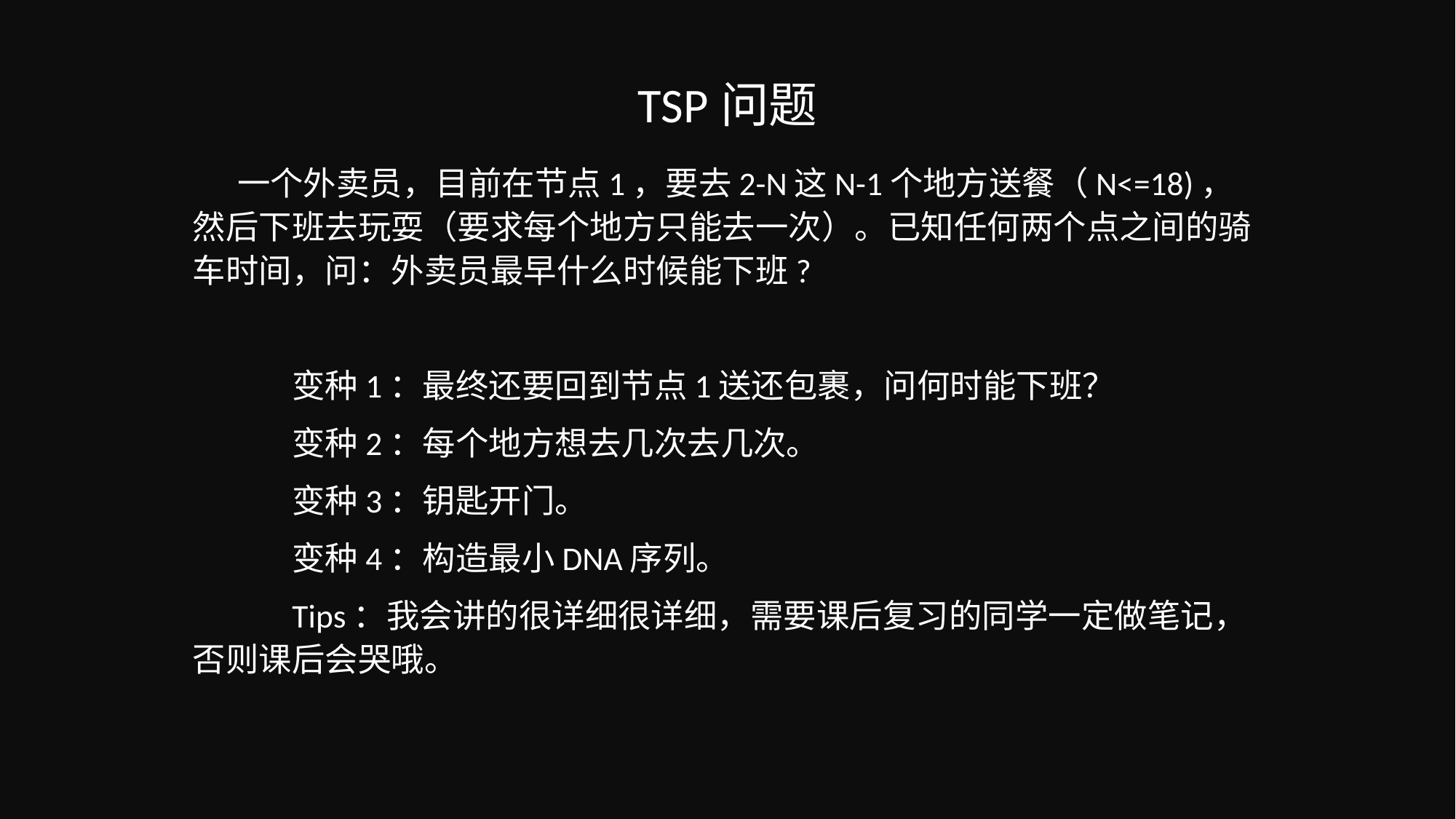

# TSP问题
     一个外卖员，目前在节点1，要去2-N这N-1个地方送餐（N<=18)，然后下班去玩耍（要求每个地方只能去一次）。已知任何两个点之间的骑车时间，问：外卖员最早什么时候能下班?

	变种1：最终还要回到节点1送还包裹，问何时能下班？
	变种2：每个地方想去几次去几次。
	变种3：钥匙开门。
	变种4：构造最小DNA序列。
	Tips：我会讲的很详细很详细，需要课后复习的同学一定做笔记，否则课后会哭哦。